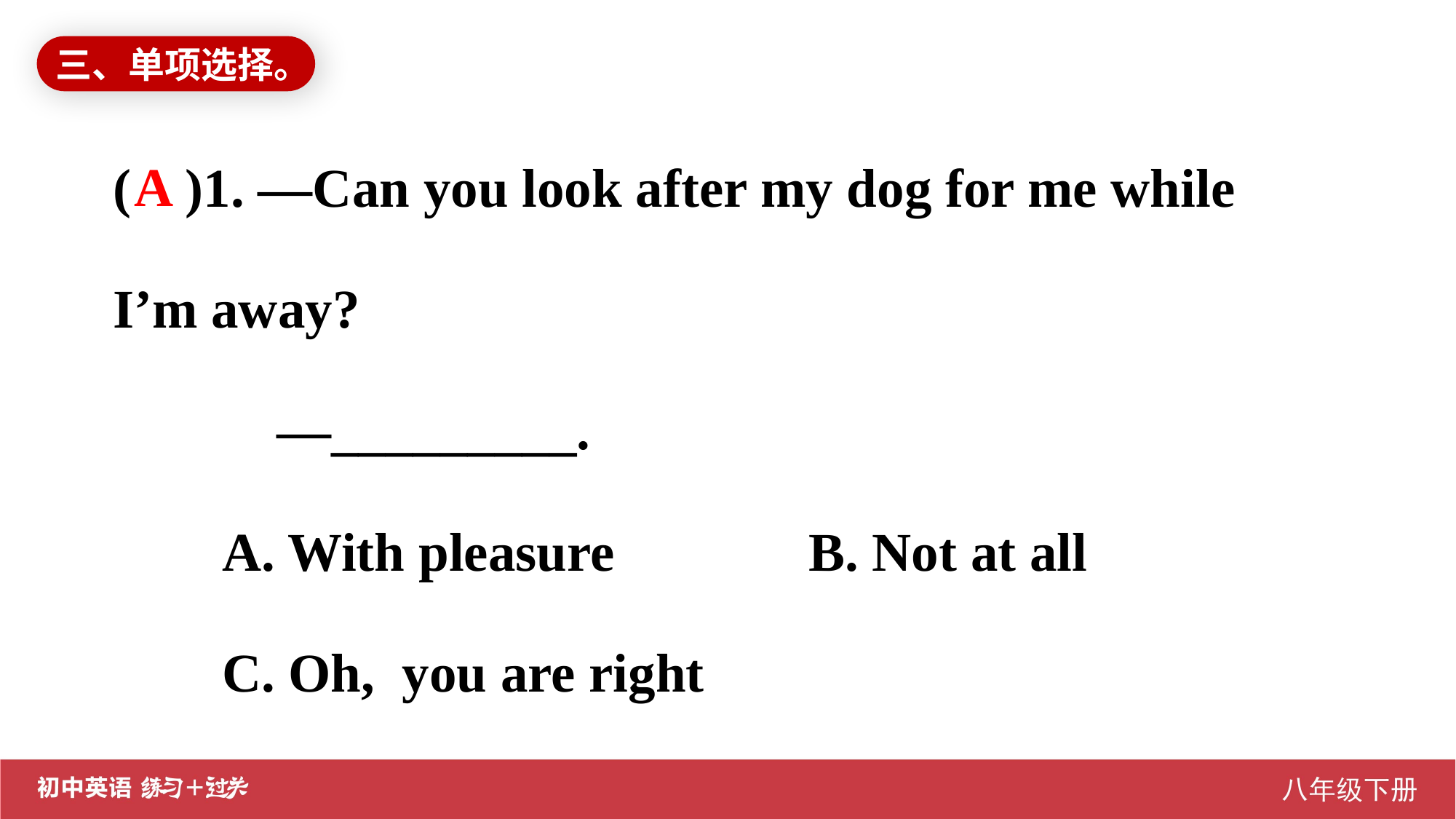

三、单项选择。
(    )1. —Can you look after my dog for me while I’m away?
            —_________.
	A. With pleasure	           B. Not at all
        C. Oh,  you are right
A